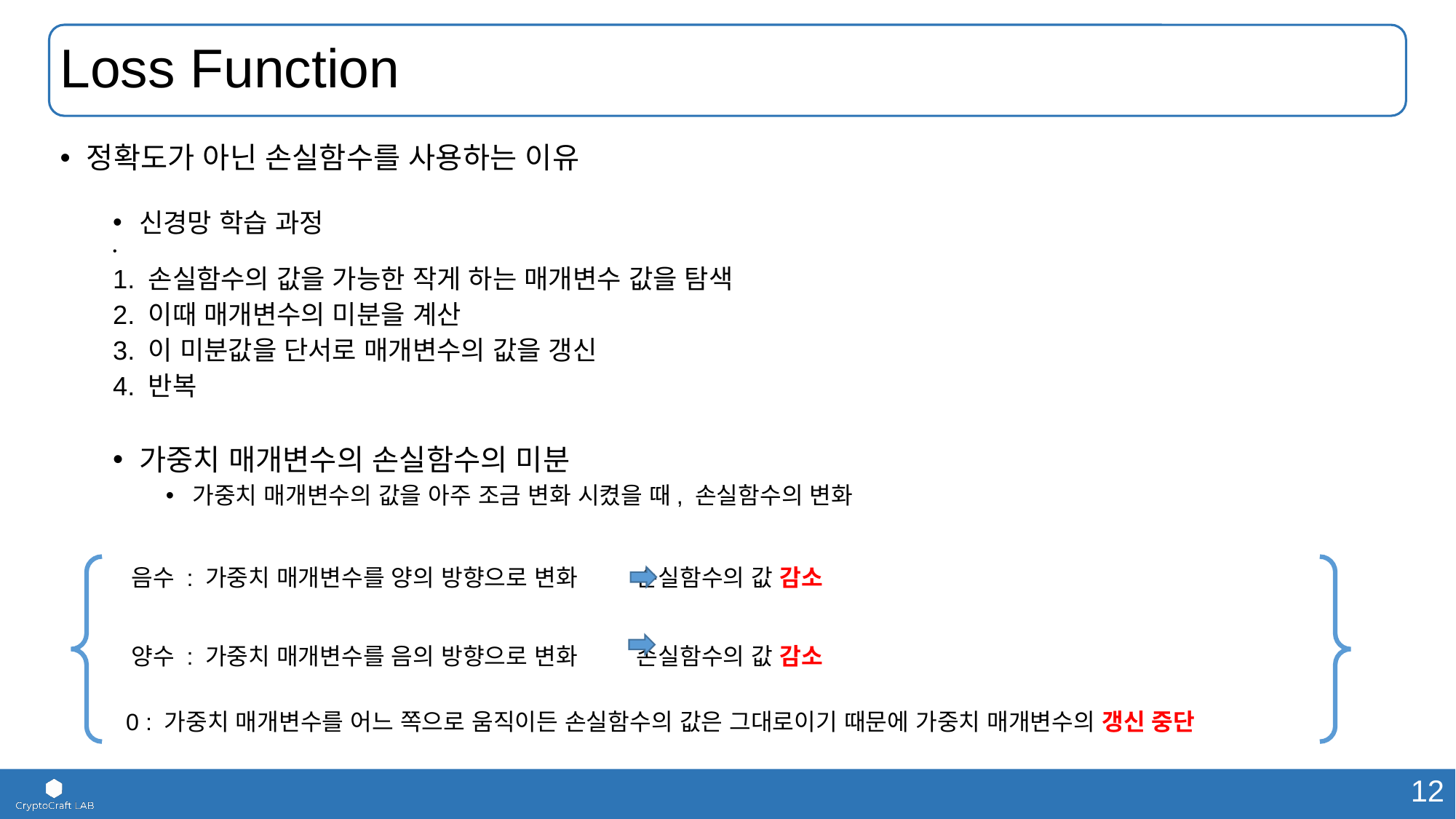

# Loss Function
정확도가 아닌 손실함수를 사용하는 이유

신경망 학습 과정

	1. 손실함수의 값을 가능한 작게 하는 매개변수 값을 탐색
	2. 이때 매개변수의 미분을 계산
	3. 이 미분값을 단서로 매개변수의 값을 갱신
	4. 반복

가중치 매개변수의 손실함수의 미분
가중치 매개변수의 값을 아주 조금 변화 시켰을 때, 손실함수의 변화

  음수 : 가중치 매개변수를 양의 방향으로 변화         손실함수의 값 감소

  양수 : 가중치 매개변수를 음의 방향으로 변화         손실함수의 값 감소

  0 : 가중치 매개변수를 어느 쪽으로 움직이든 손실함수의 값은 그대로이기 때문에 가중치 매개변수의 갱신 중단